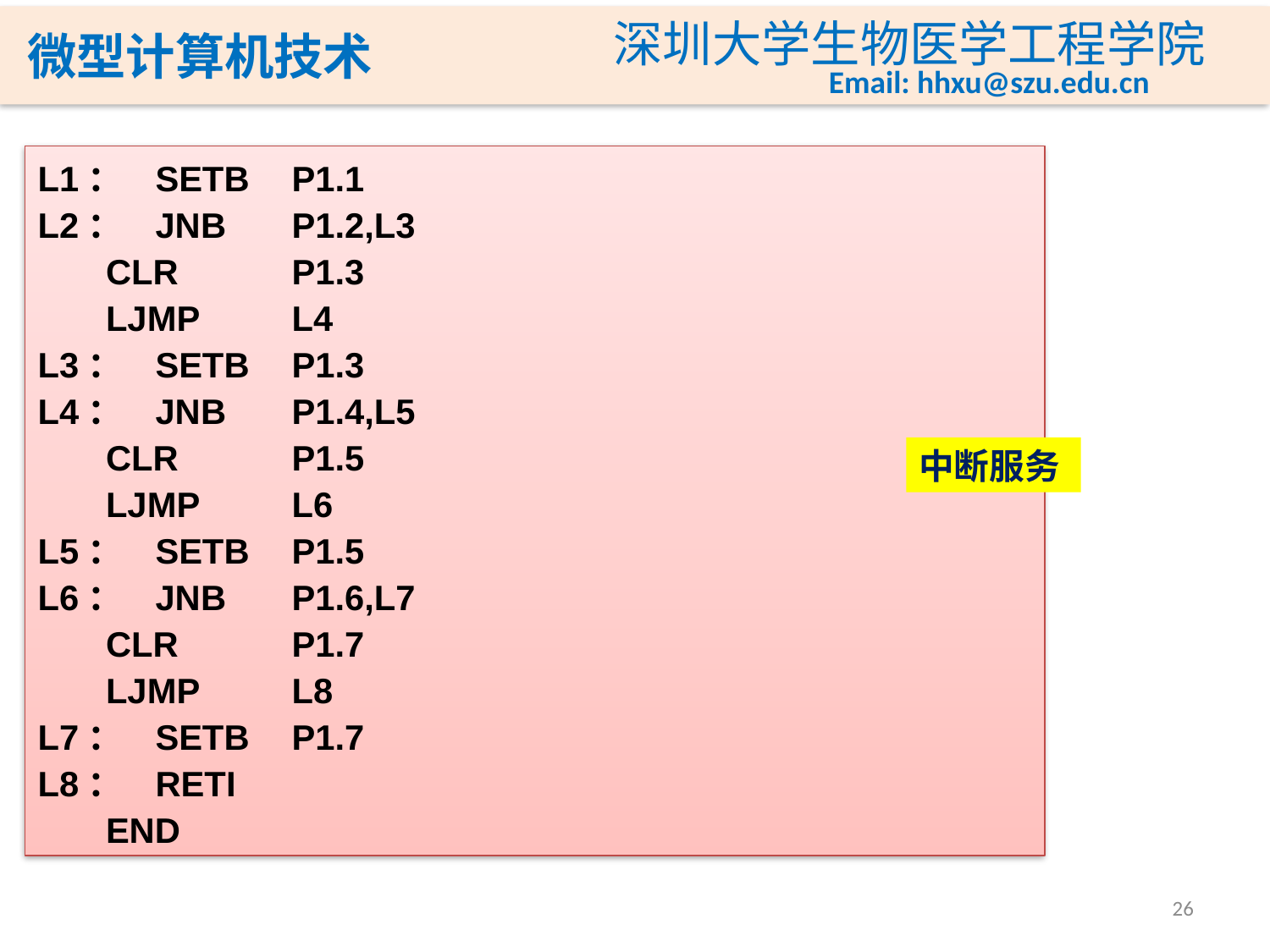

L1：   SETB	P1.1
L2：   JNB	P1.2,L3
       CLR	P1.3
       LJMP	L4
L3：   SETB	P1.3
L4：   JNB	P1.4,L5
       CLR	P1.5
       LJMP	L6
L5：   SETB	P1.5
L6：   JNB	P1.6,L7
       CLR	P1.7
       LJMP	L8
L7：   SETB	P1.7
L8：   RETI
       END
中断服务
26